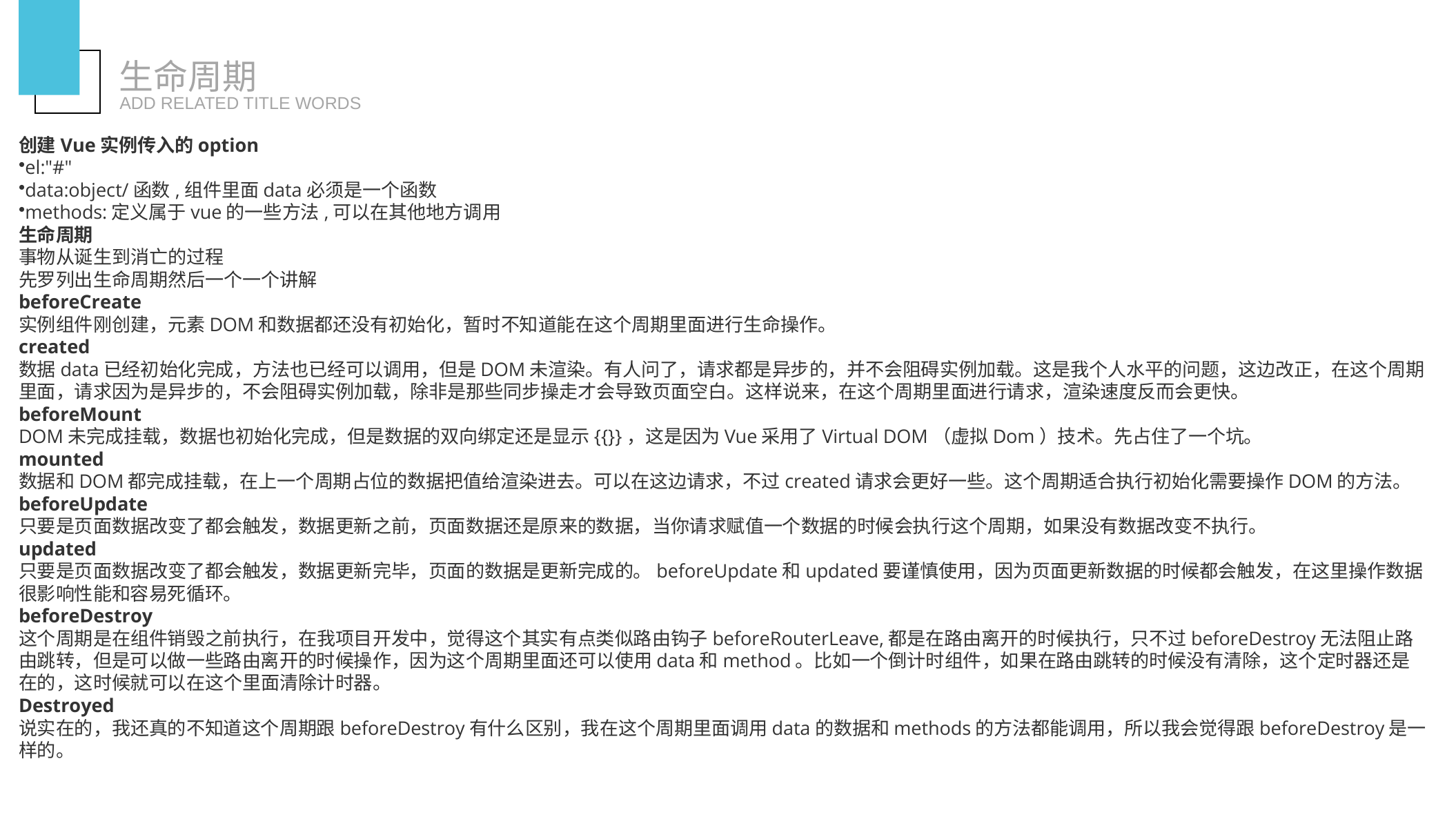

生命周期
ADD RELATED TITLE WORDS
创建Vue实例传入的option
el:"#"
data:object/函数,组件里面data必须是一个函数
methods:定义属于vue的一些方法,可以在其他地方调用
生命周期
事物从诞生到消亡的过程
先罗列出生命周期然后一个一个讲解
beforeCreate
实例组件刚创建，元素DOM和数据都还没有初始化，暂时不知道能在这个周期里面进行生命操作。
created
数据data已经初始化完成，方法也已经可以调用，但是DOM未渲染。有人问了，请求都是异步的，并不会阻碍实例加载。这是我个人水平的问题，这边改正，在这个周期里面，请求因为是异步的，不会阻碍实例加载，除非是那些同步操走才会导致页面空白。这样说来，在这个周期里面进行请求，渲染速度反而会更快。
beforeMount
DOM未完成挂载，数据也初始化完成，但是数据的双向绑定还是显示{{}}，这是因为Vue采用了Virtual DOM（虚拟Dom）技术。先占住了一个坑。
mounted
数据和DOM都完成挂载，在上一个周期占位的数据把值给渲染进去。可以在这边请求，不过created请求会更好一些。这个周期适合执行初始化需要操作DOM的方法。
beforeUpdate
只要是页面数据改变了都会触发，数据更新之前，页面数据还是原来的数据，当你请求赋值一个数据的时候会执行这个周期，如果没有数据改变不执行。
updated
只要是页面数据改变了都会触发，数据更新完毕，页面的数据是更新完成的。beforeUpdate和updated要谨慎使用，因为页面更新数据的时候都会触发，在这里操作数据很影响性能和容易死循环。
beforeDestroy
这个周期是在组件销毁之前执行，在我项目开发中，觉得这个其实有点类似路由钩子beforeRouterLeave,都是在路由离开的时候执行，只不过beforeDestroy无法阻止路由跳转，但是可以做一些路由离开的时候操作，因为这个周期里面还可以使用data和method。比如一个倒计时组件，如果在路由跳转的时候没有清除，这个定时器还是在的，这时候就可以在这个里面清除计时器。
Destroyed
说实在的，我还真的不知道这个周期跟beforeDestroy有什么区别，我在这个周期里面调用data的数据和methods的方法都能调用，所以我会觉得跟beforeDestroy是一样的。